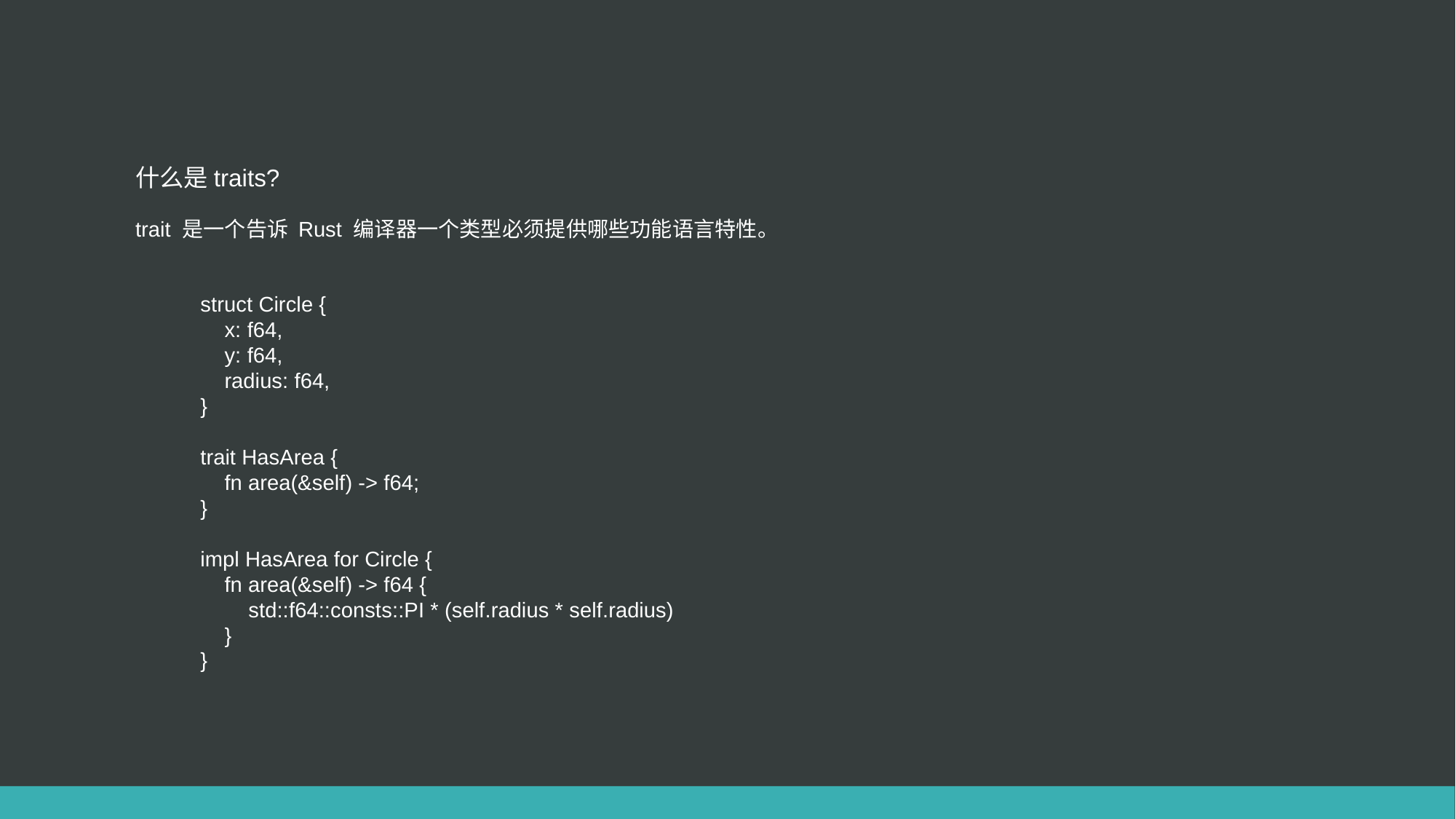

什么是traits?
trait 是一个告诉 Rust 编译器一个类型必须提供哪些功能语言特性。

struct Circle {
    x: f64,
    y: f64,
    radius: f64,
}

trait HasArea {
    fn area(&self) -> f64;
}

impl HasArea for Circle {
    fn area(&self) -> f64 {
        std::f64::consts::PI * (self.radius * self.radius)
    }
}